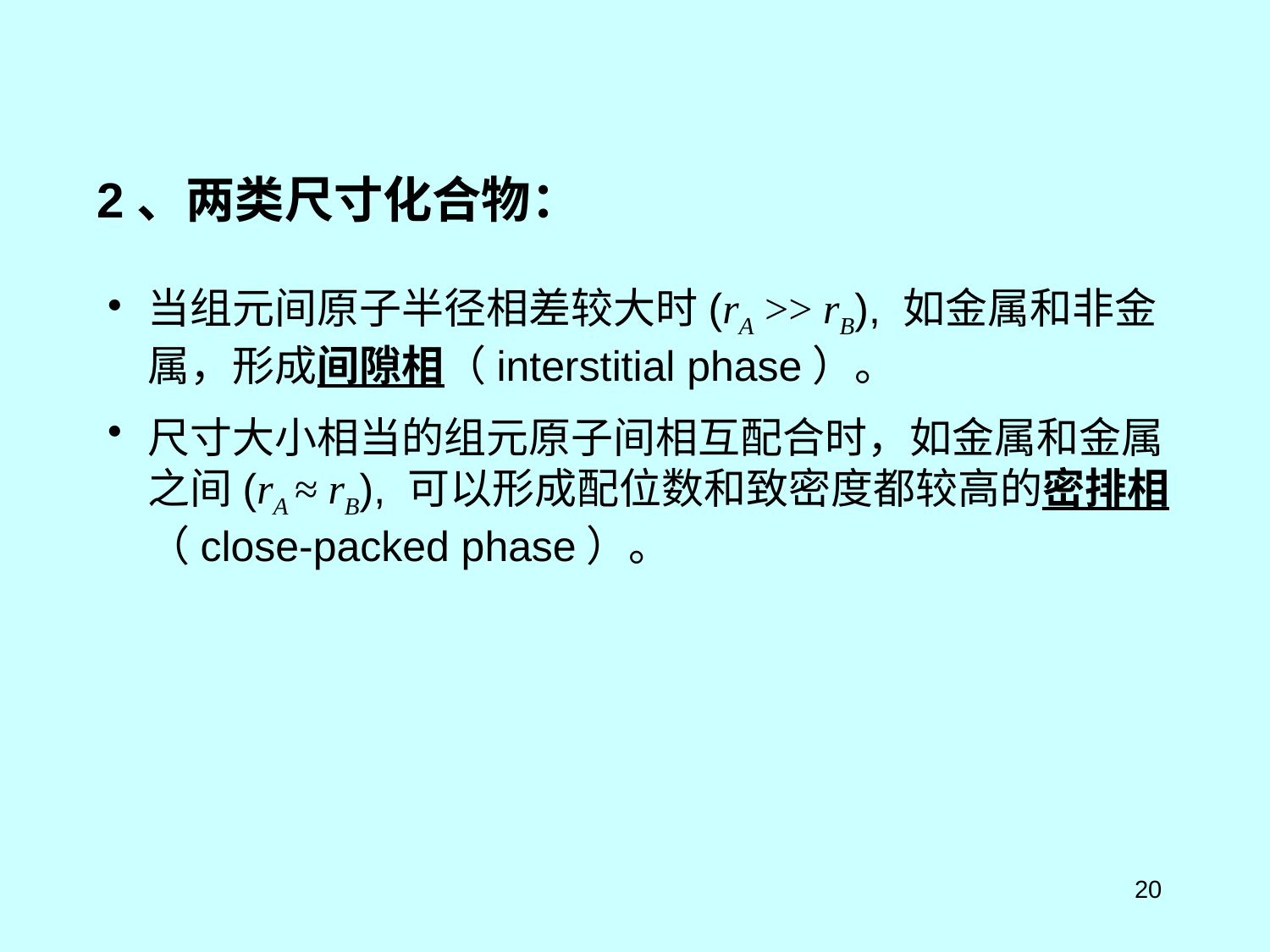

2、两类尺寸化合物：
当组元间原子半径相差较大时(rA >> rB), 如金属和非金属，形成间隙相（interstitial phase）。
尺寸大小相当的组元原子间相互配合时，如金属和金属之间(rA ≈ rB), 可以形成配位数和致密度都较高的密排相（close-packed phase）。
20